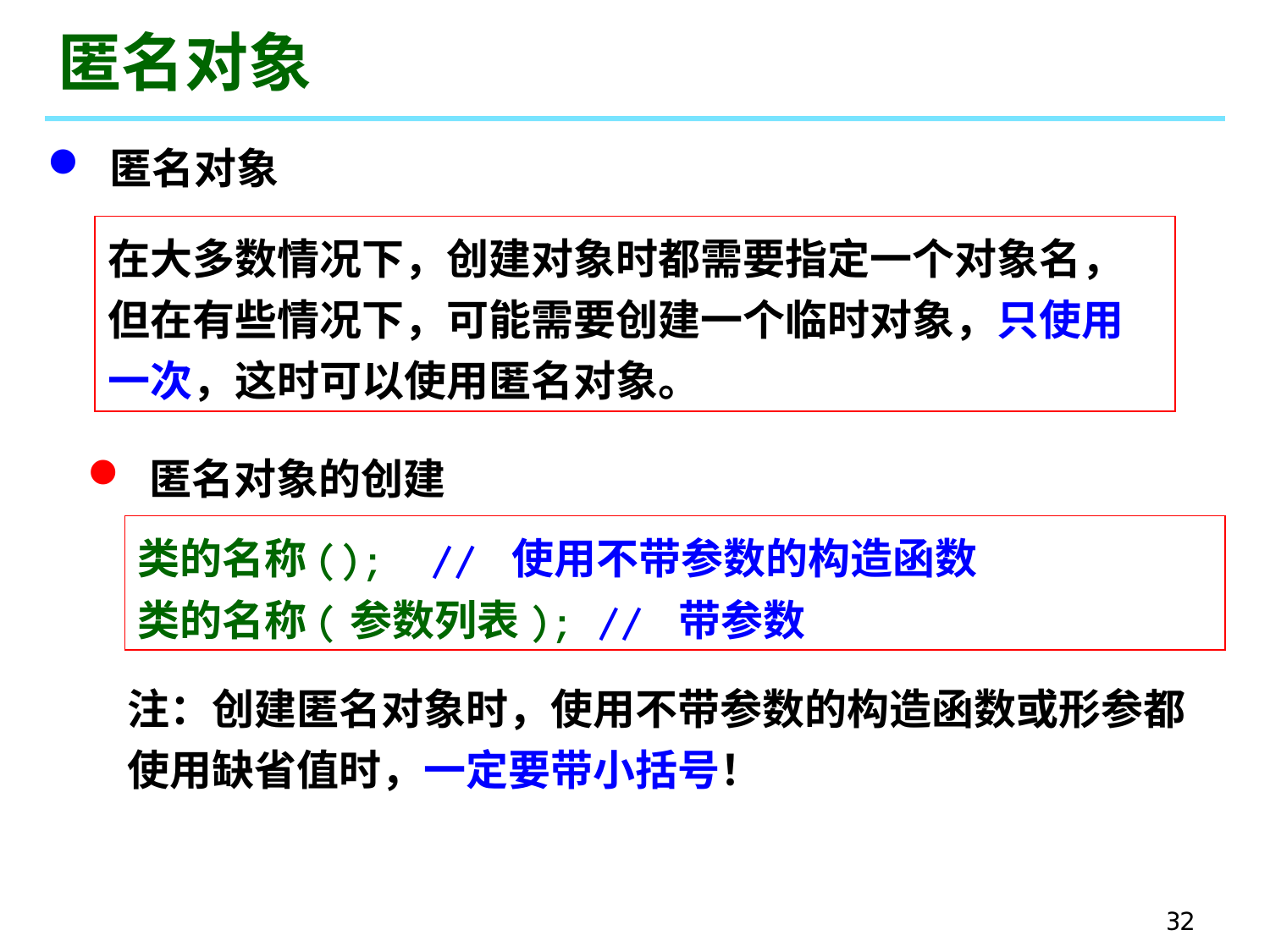

# 匿名对象
 匿名对象
在大多数情况下，创建对象时都需要指定一个对象名，但在有些情况下，可能需要创建一个临时对象，只使用一次，这时可以使用匿名对象。
 匿名对象的创建
类的名称();  // 使用不带参数的构造函数
类的名称(参数列表); // 带参数
注：创建匿名对象时，使用不带参数的构造函数或形参都使用缺省值时，一定要带小括号！
32